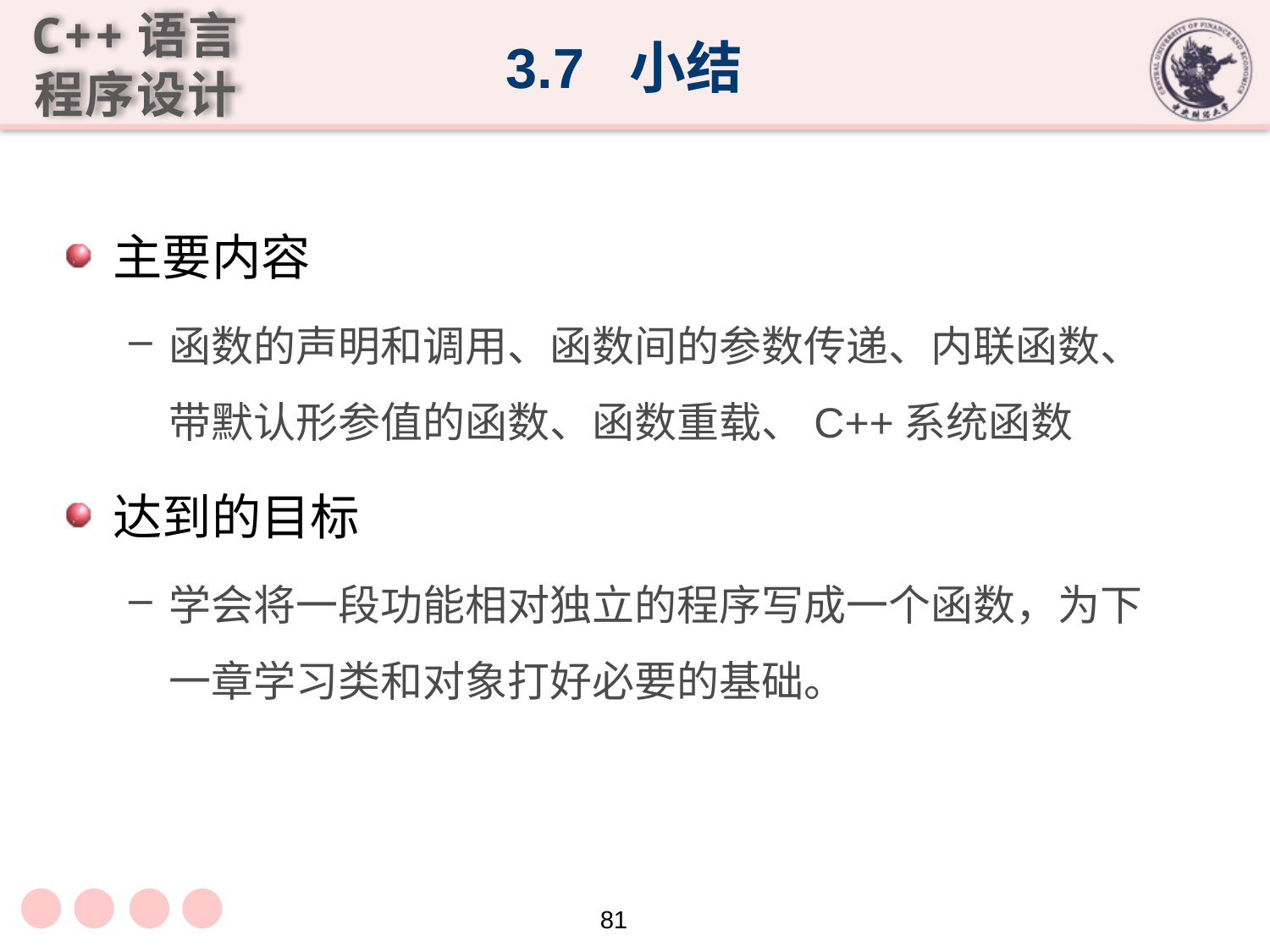

# 3.7  小结
主要内容
函数的声明和调用、函数间的参数传递、内联函数、带默认形参值的函数、函数重载、C++系统函数
达到的目标
学会将一段功能相对独立的程序写成一个函数，为下一章学习类和对象打好必要的基础。

81